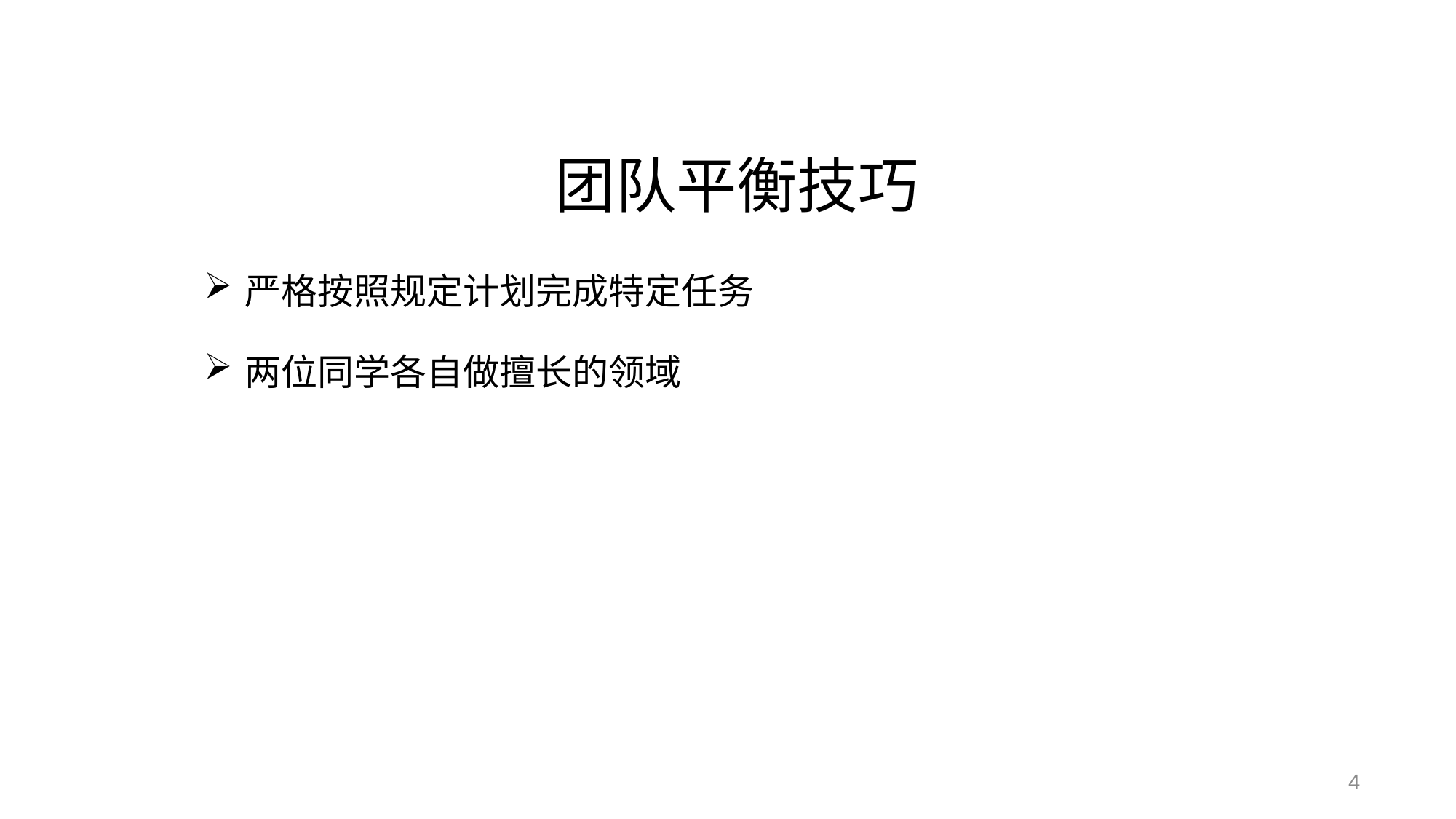

# 团队平衡技巧
严格按照规定计划完成特定任务
两位同学各自做擅长的领域

4